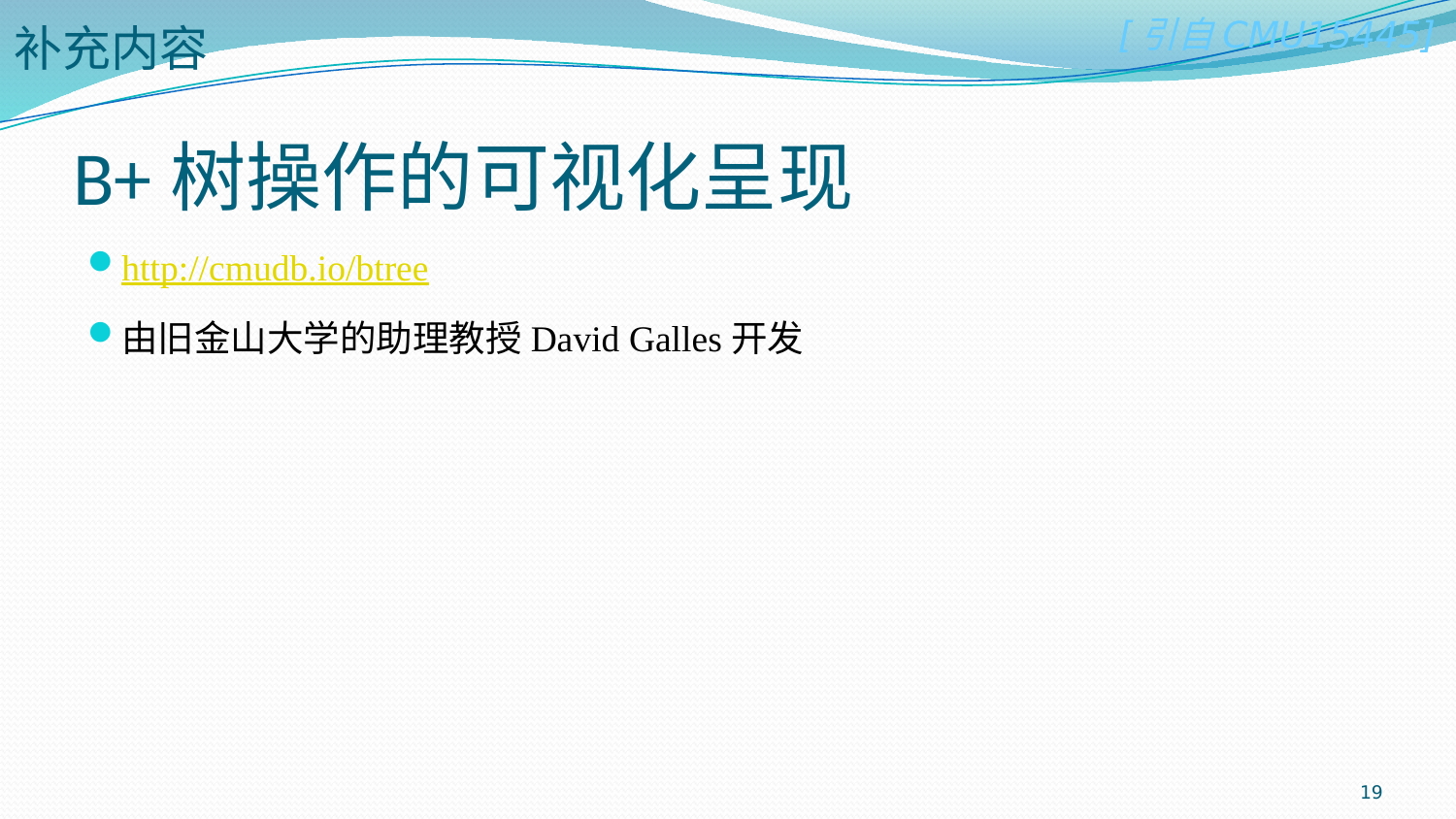

补充内容
# B+树操作的可视化呈现
http://cmudb.io/btree
由旧金山大学的助理教授David Galles开发
19